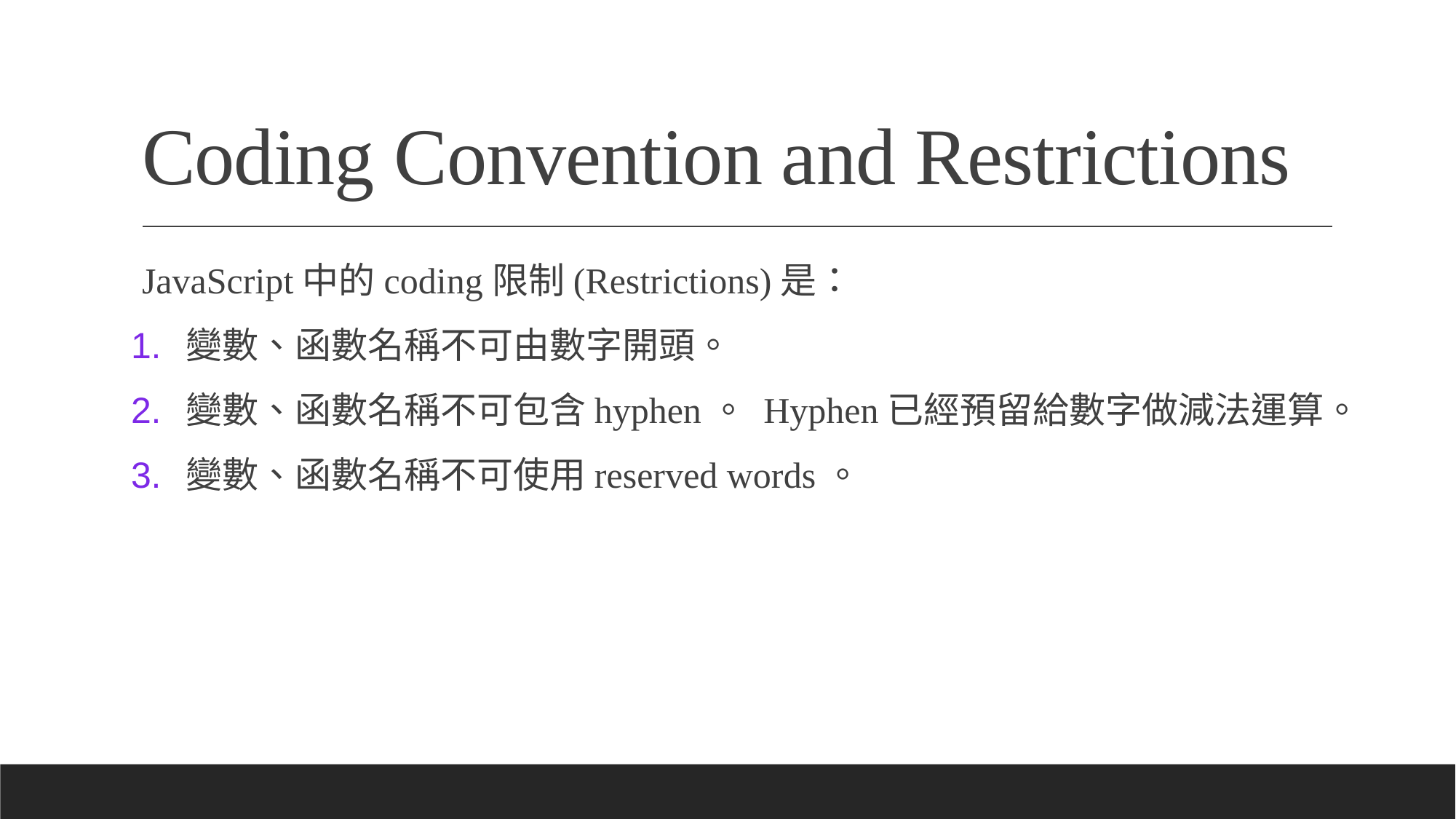

# Coding Convention and Restrictions
JavaScript中的coding限制(Restrictions)是：
變數、函數名稱不可由數字開頭。
變數、函數名稱不可包含hyphen。 Hyphen已經預留給數字做減法運算。
變數、函數名稱不可使用reserved words。